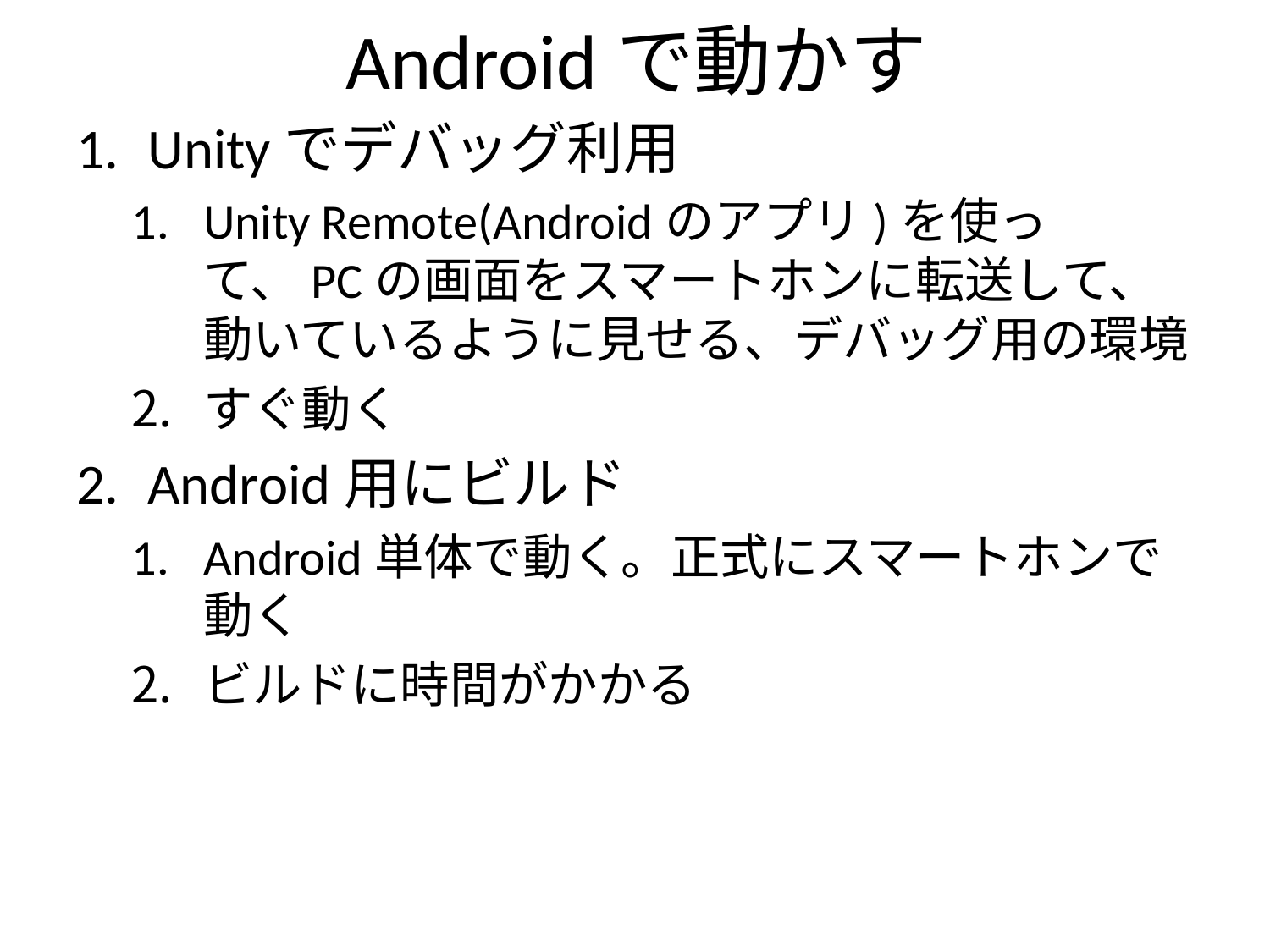

# Androidで動かす
Unityでデバッグ利用
Unity Remote(Androidのアプリ)を使って、PCの画面をスマートホンに転送して、動いているように見せる、デバッグ用の環境
すぐ動く
Android用にビルド
Android単体で動く。正式にスマートホンで動く
ビルドに時間がかかる